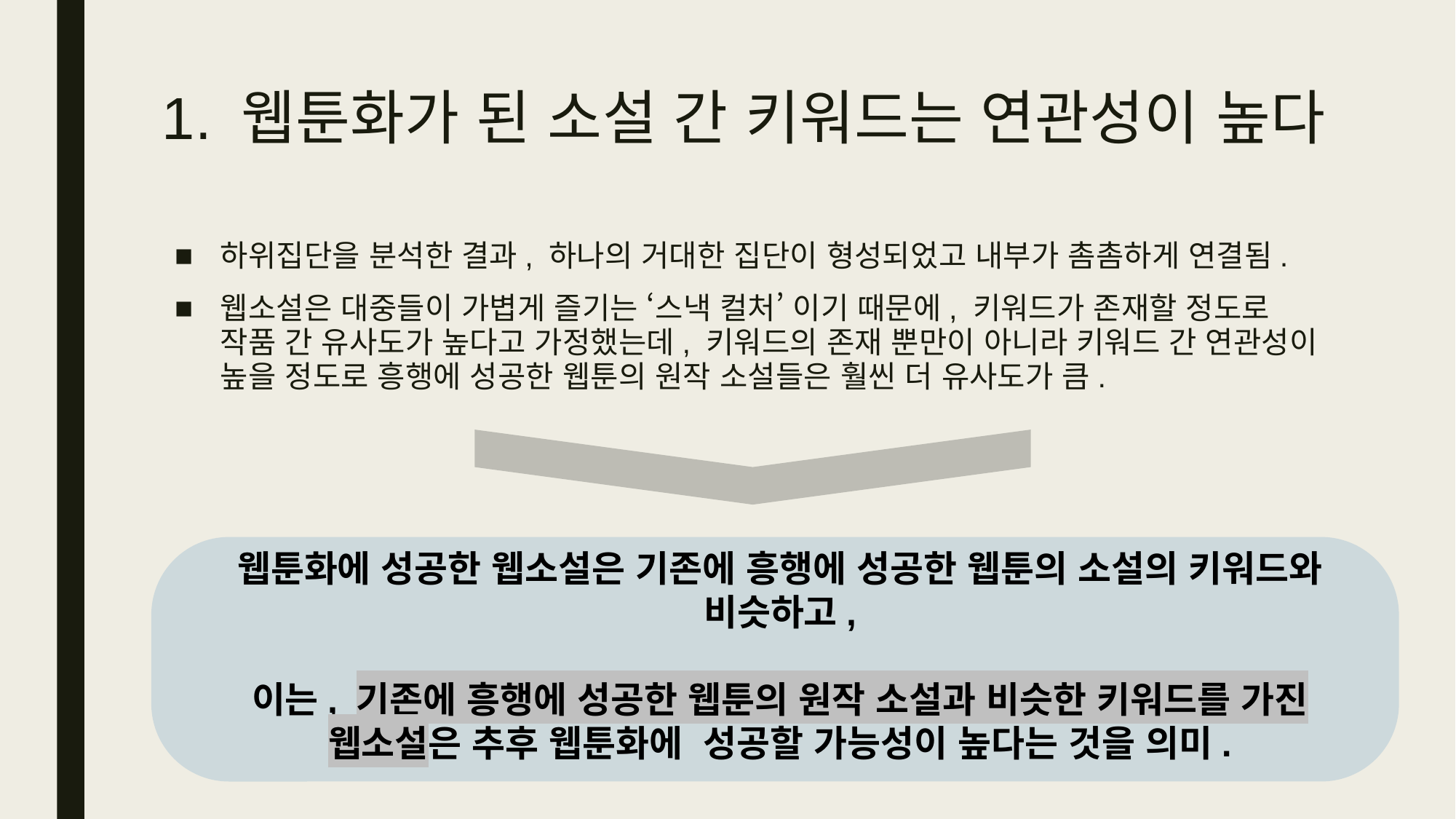

# 1. 웹툰화가 된 소설 간 키워드는 연관성이 높다

하위집단을 분석한 결과, 하나의 거대한 집단이 형성되었고 내부가 촘촘하게 연결됨.
웹소설은 대중들이 가볍게 즐기는 ‘스낵 컬처’ 이기 때문에, 키워드가 존재할 정도로 작품 간 유사도가 높다고 가정했는데, 키워드의 존재 뿐만이 아니라 키워드 간 연관성이 높을 정도로 흥행에 성공한 웹툰의 원작 소설들은 훨씬 더 유사도가 큼.

웹툰화에 성공한 웹소설은 기존에 흥행에 성공한 웹툰의 소설의 키워드와 비슷하고,

이는, 기존에 흥행에 성공한 웹툰의 원작 소설과 비슷한 키워드를 가진 웹소설은 추후 웹툰화에  성공할 가능성이 높다는 것을 의미.